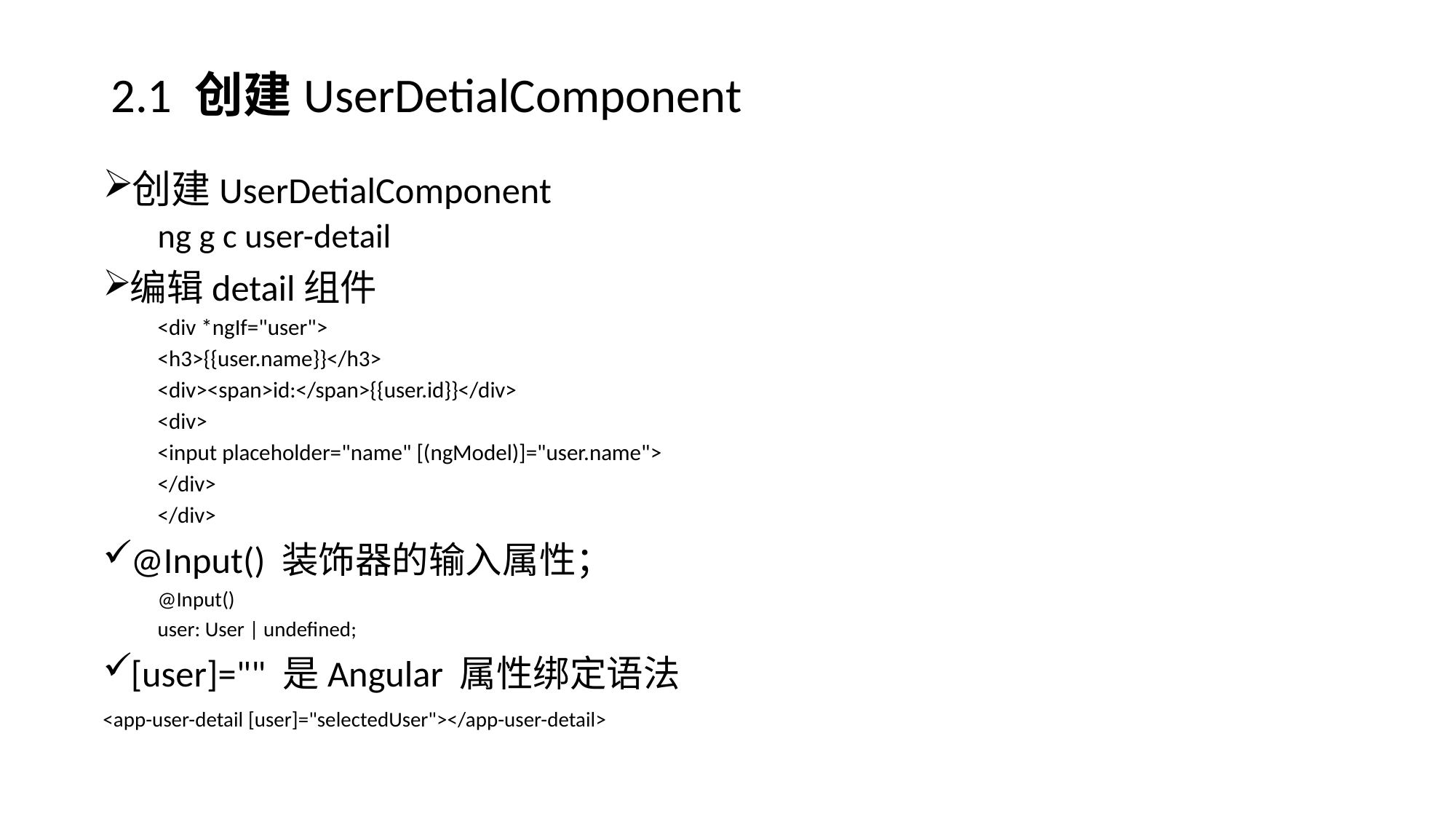

# 2.1 创建UserDetialComponent
创建UserDetialComponent
ng g c user-detail
编辑detail组件
<div *ngIf="user">
<h3>{{user.name}}</h3>
<div><span>id:</span>{{user.id}}</div>
<div>
<input placeholder="name" [(ngModel)]="user.name">
</div>
</div>
@Input() 装饰器的输入属性；
@Input()
user: User | undefined;
[user]="" 是Angular 属性绑定语法
<app-user-detail [user]="selectedUser"></app-user-detail>